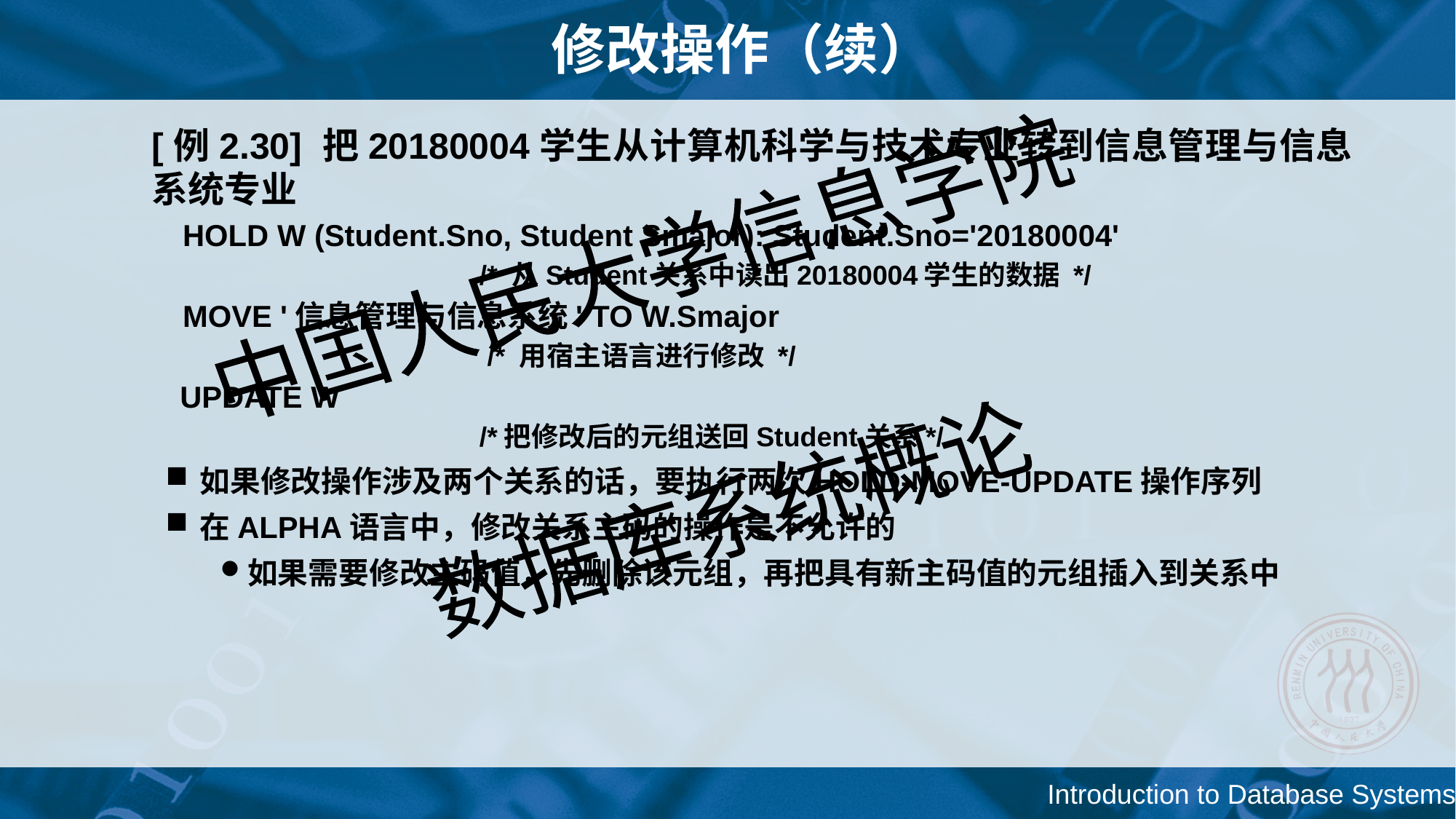

# 修改操作（续）
[例2.30] 把20180004学生从计算机科学与技术专业转到信息管理与信息系统专业
    HOLD W (Student.Sno, Student Smajor): Student.Sno='20180004'
			/* 从Student关系中读出20180004学生的数据 */
    MOVE '信息管理与信息系统' TO W.Smajor
			 /* 用宿主语言进行修改 */
         UPDATE W
			/*把修改后的元组送回Student关系*/
如果修改操作涉及两个关系的话，要执行两次HOLD-MOVE-UPDATE操作序列
在ALPHA语言中，修改关系主码的操作是不允许的
如果需要修改主码值，先删除该元组，再把具有新主码值的元组插入到关系中